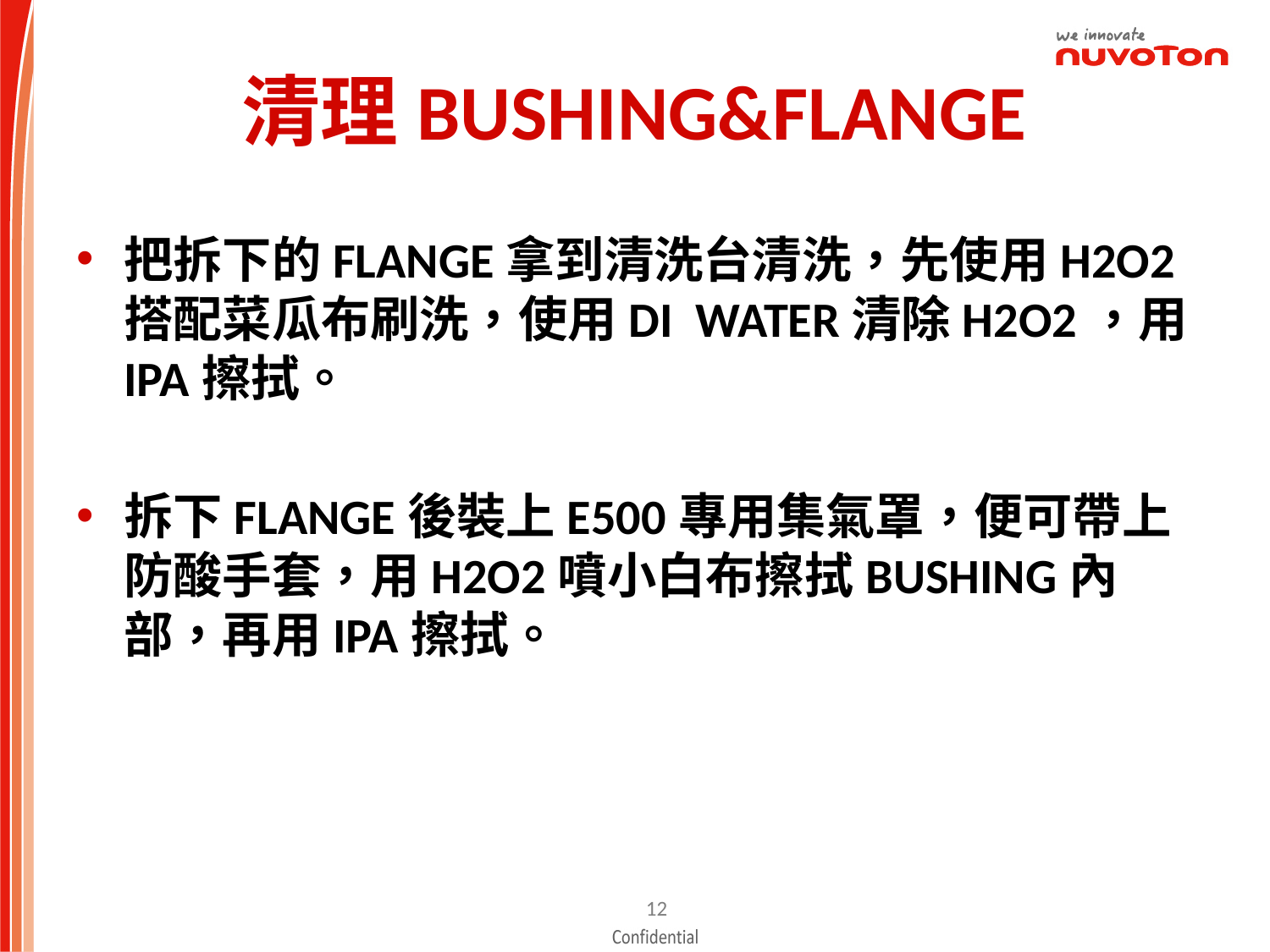

# 清理BUSHING&FLANGE
把拆下的FLANGE拿到清洗台清洗，先使用H2O2搭配菜瓜布刷洗，使用DI  WATER清除H2O2，用IPA擦拭。

拆下FLANGE後裝上E500專用集氣罩，便可帶上防酸手套，用H2O2噴小白布擦拭BUSHING內部，再用IPA擦拭。
12